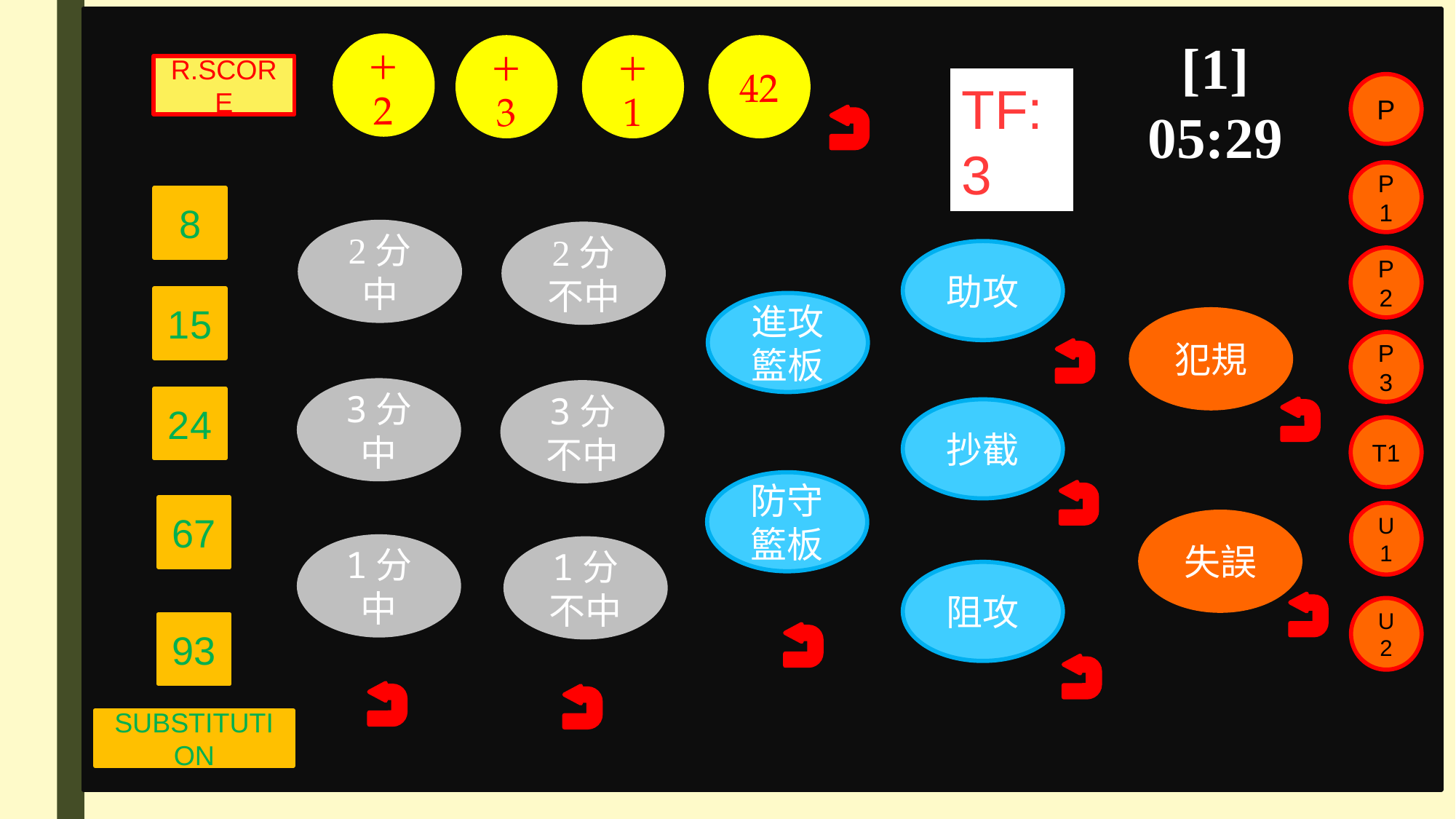

[1]
05:29
+2
+3
+1
42
R.SCORE
TF:3
P
P1
P2
P3
T1
U1
U2

8
15
24
67
93
SUBSTITUTION
2分中
3分中
1分中

2分
不中
3分
不中
1分
不中

助攻

抄截

阻攻

進攻籃板
防守籃板

犯規

失誤